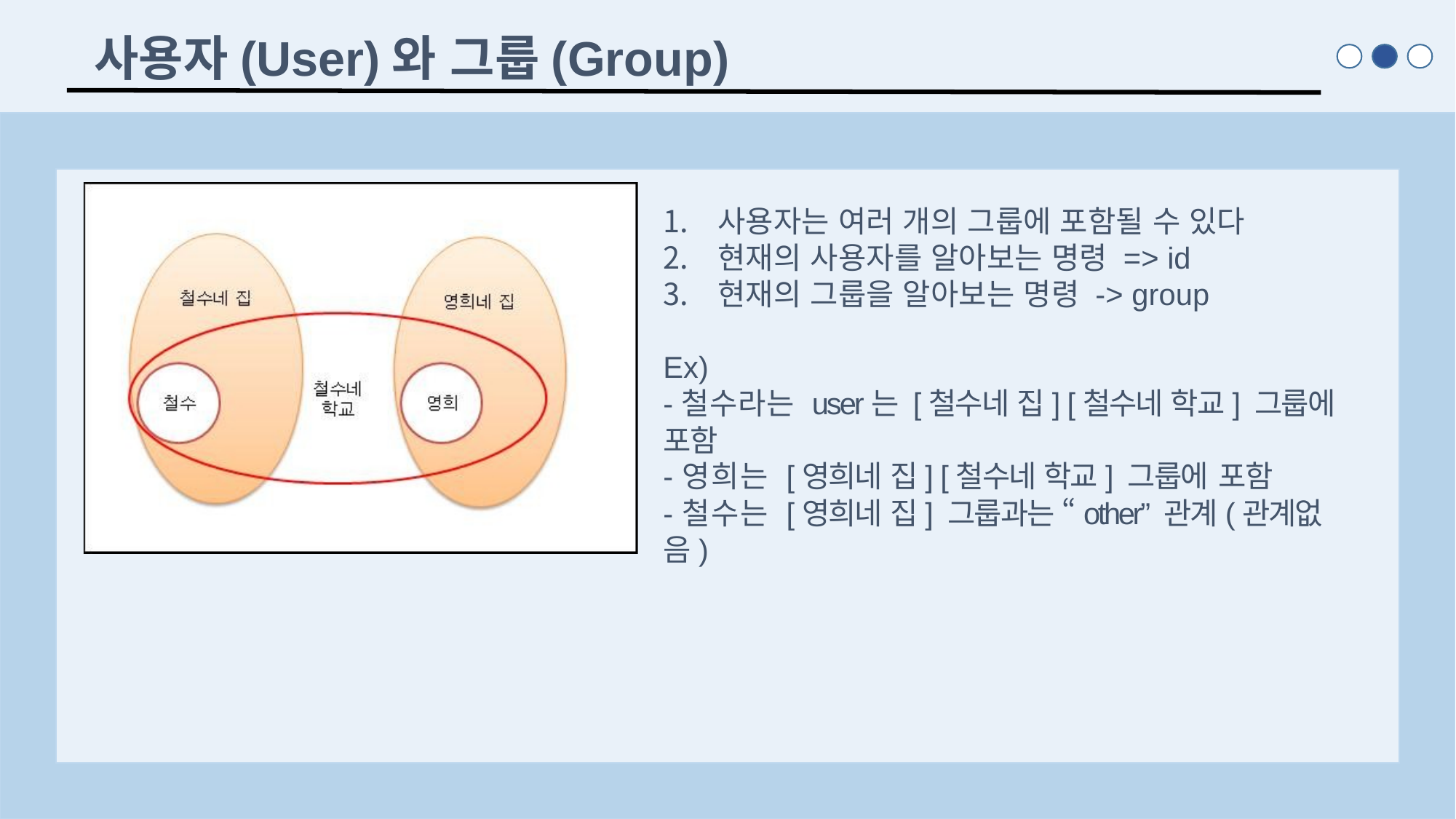

사용자(User)와 그룹(Group)

사용자는 여러 개의 그룹에 포함될 수 있다
현재의 사용자를 알아보는 명령 => id
현재의 그룹을 알아보는 명령 -> group

Ex)
-철수라는 user는 [철수네 집] [철수네 학교] 그룹에 포함
-영희는 [영희네 집] [철수네 학교] 그룹에 포함
-철수는 [영희네 집] 그룹과는 “other” 관계(관계없음)